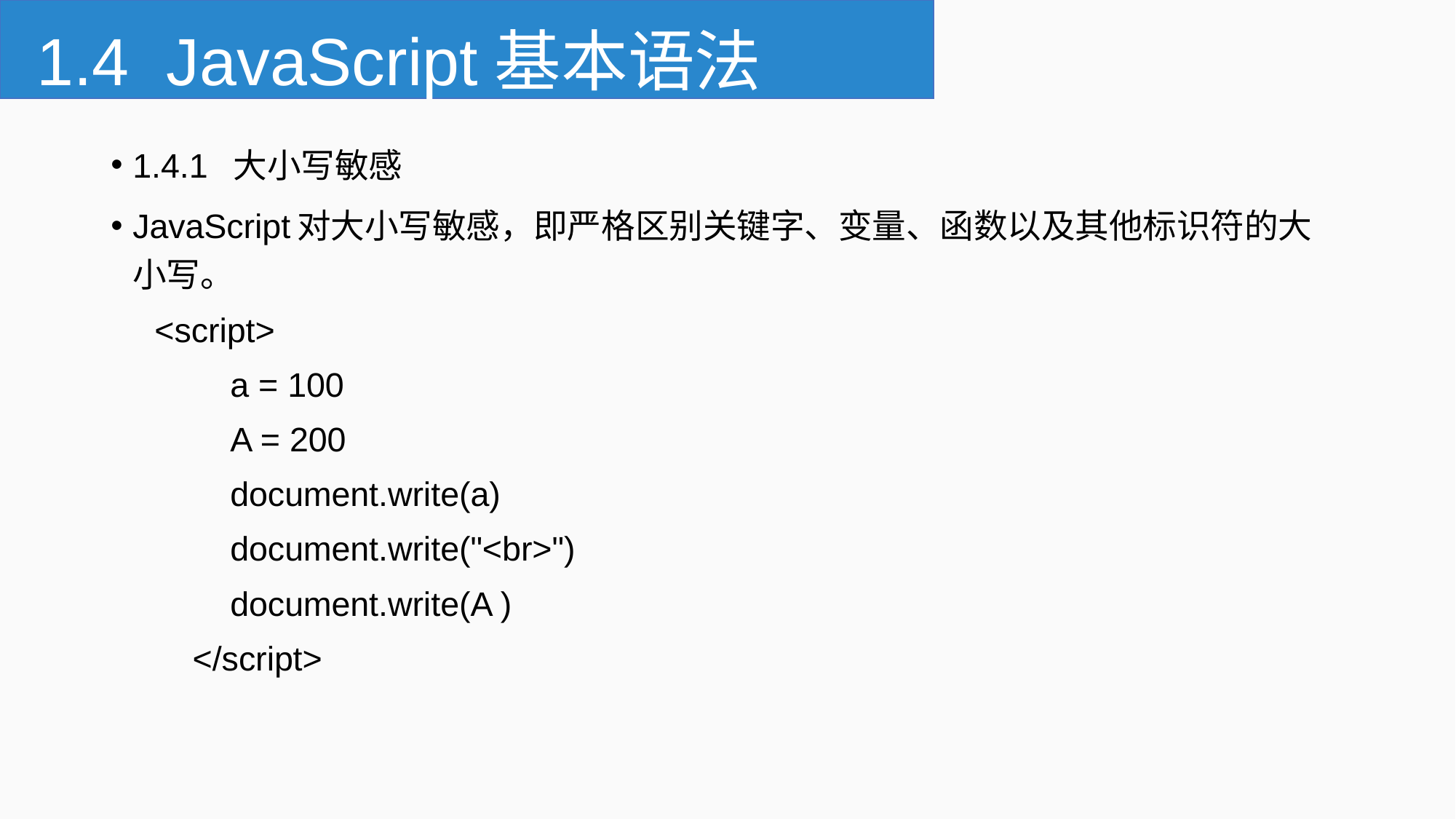

# 1.4  JavaScript基本语法
1.4.1  大小写敏感
JavaScript对大小写敏感，即严格区别关键字、变量、函数以及其他标识符的大小写。
<script>
        a = 100
        A = 200
        document.write(a)
        document.write("<br>")
        document.write(A )
    </script>